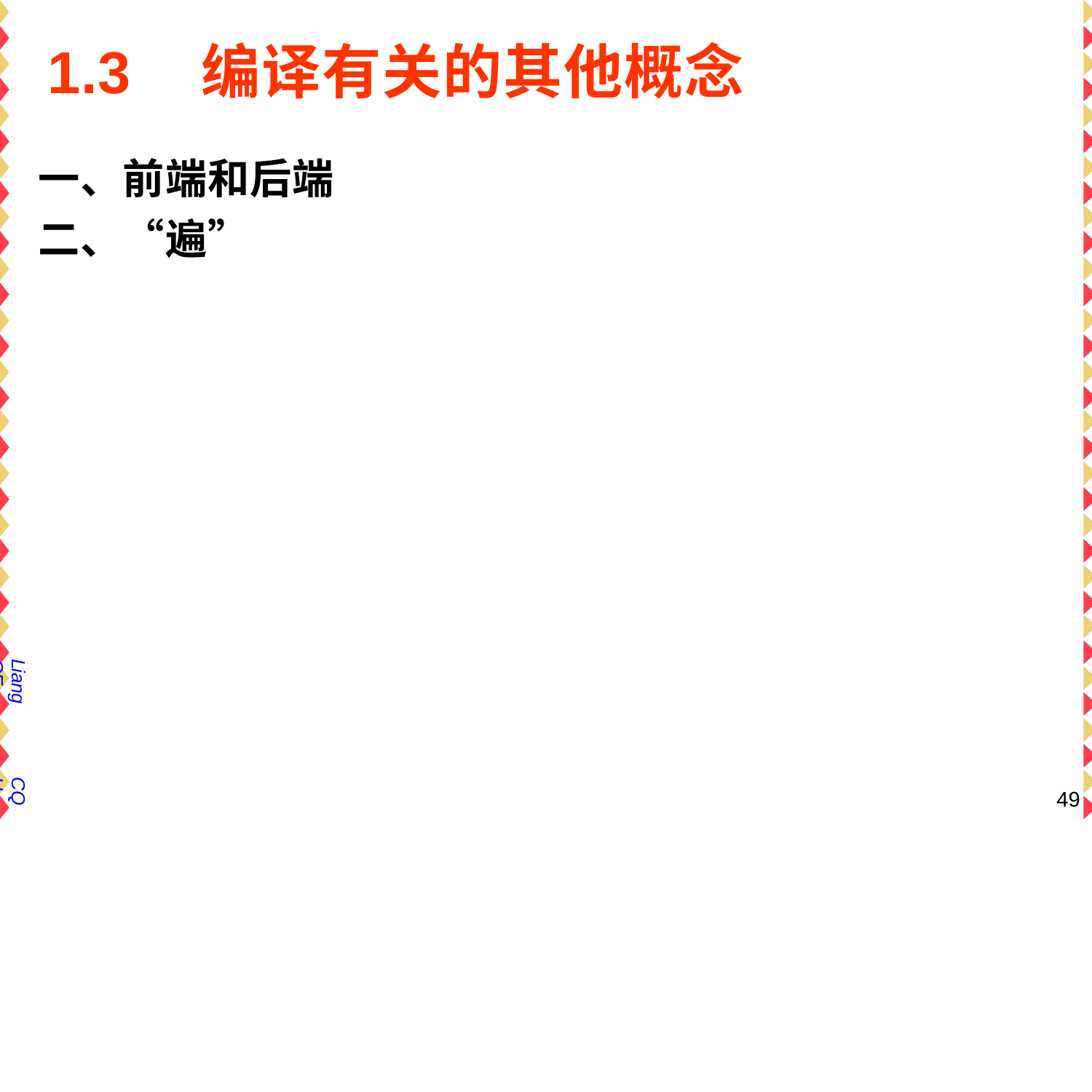

1.3	编译有关的其他概念
一、前端和后端 二、“遍”
Liang GE
CQU
49